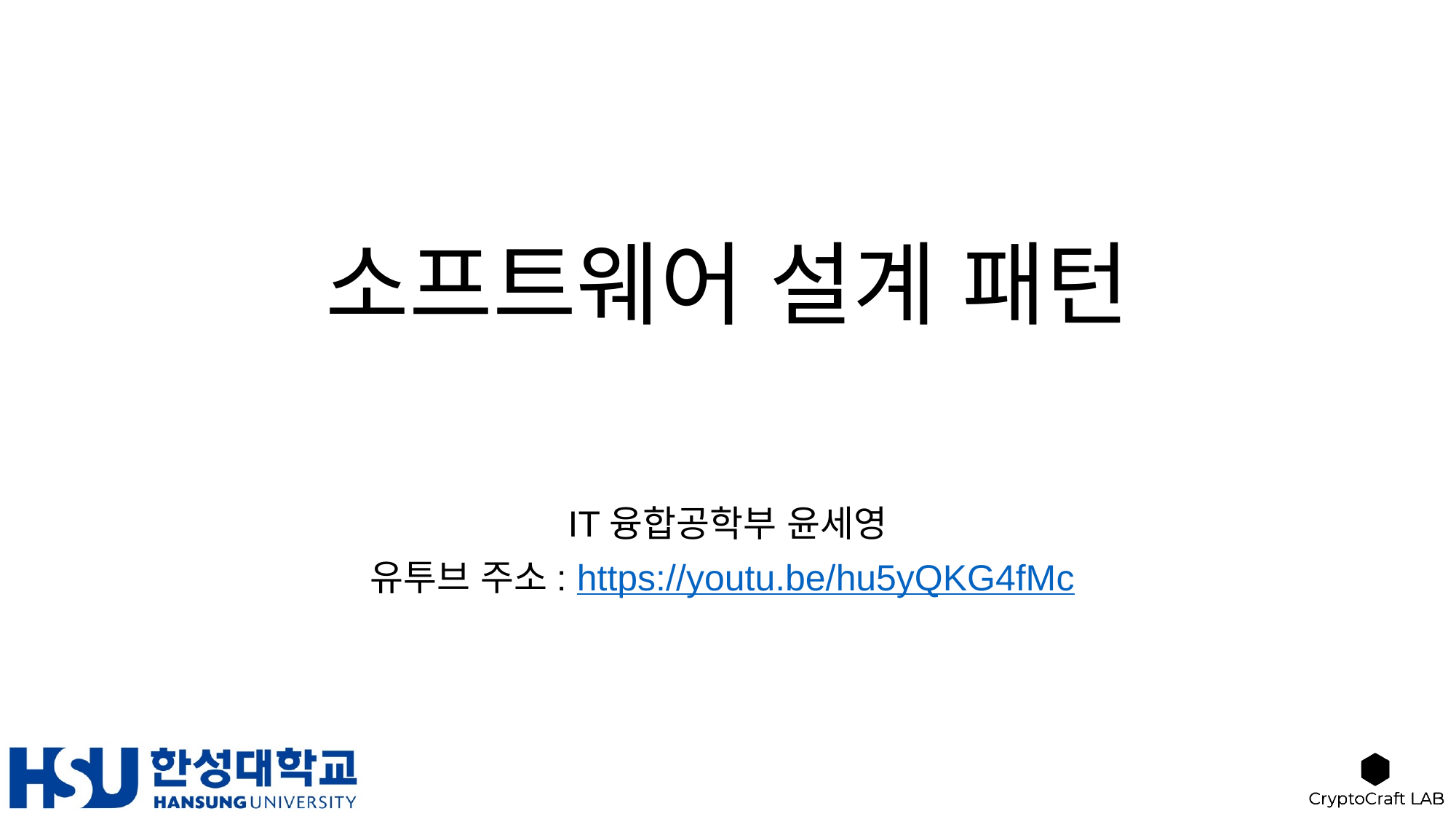

# 소프트웨어 설계 패턴
IT융합공학부 윤세영
유투브 주소: https://youtu.be/hu5yQKG4fMc